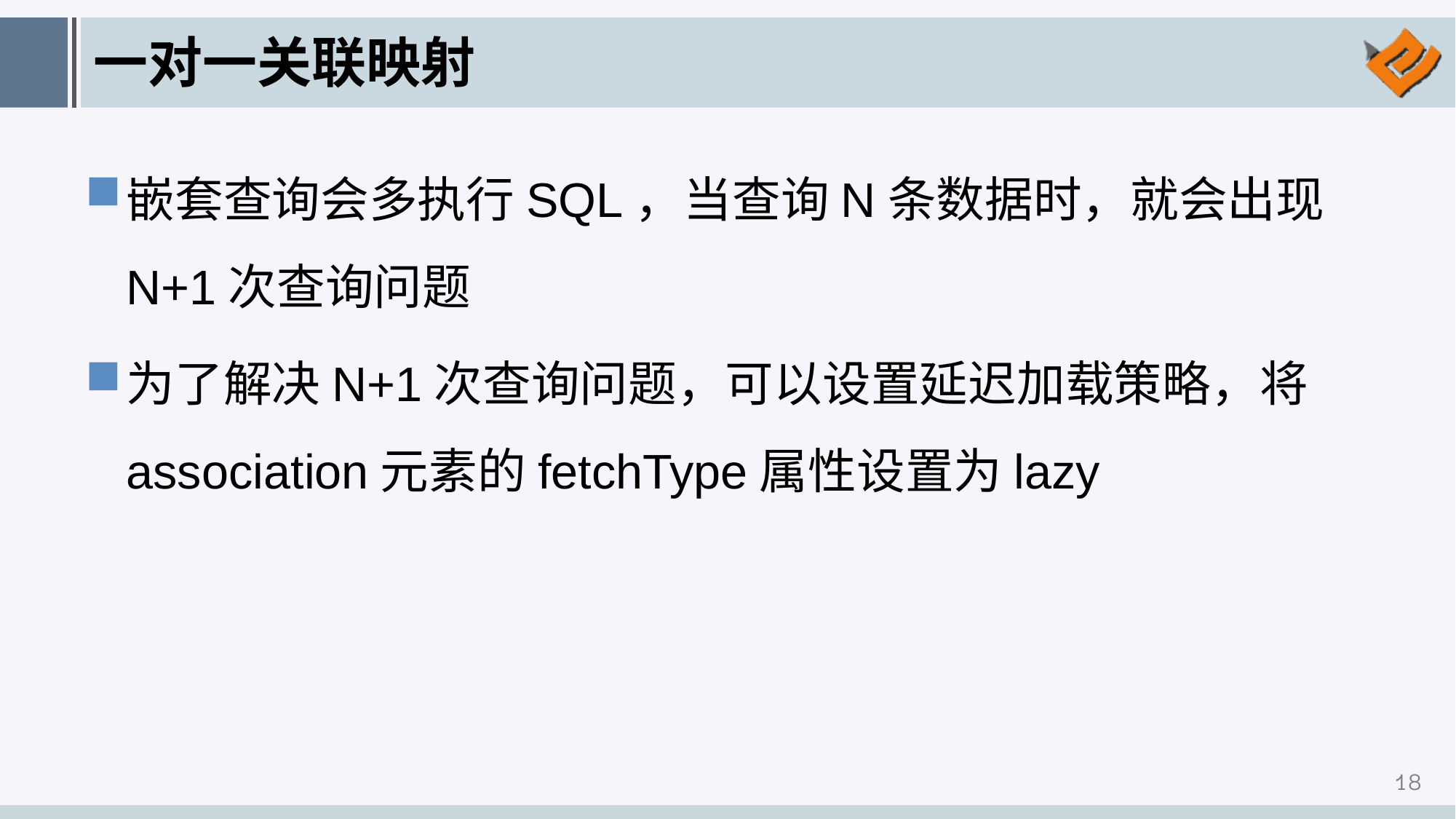

# 一对一关联映射
嵌套查询会多执行SQL，当查询N条数据时，就会出现N+1次查询问题
为了解决N+1次查询问题，可以设置延迟加载策略，将association元素的fetchType属性设置为lazy